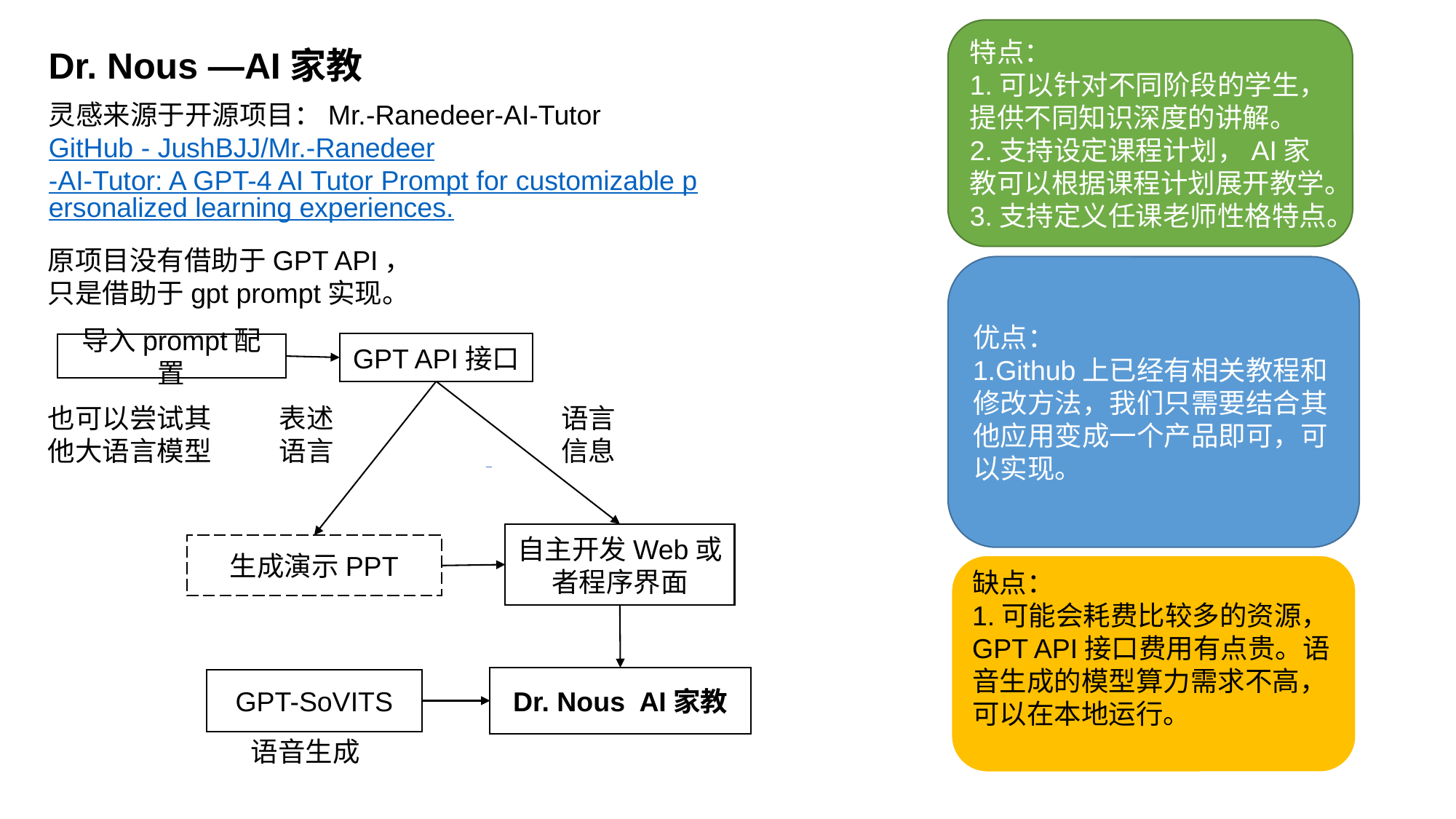

特点：
1.可以针对不同阶段的学生，提供不同知识深度的讲解。
2.支持设定课程计划，AI家教可以根据课程计划展开教学。
3.支持定义任课老师性格特点。
Dr. Nous —AI家教
灵感来源于开源项目：Mr.-Ranedeer-AI-Tutor
GitHub - JushBJJ/Mr.-Ranedeer-AI-Tutor: A GPT-4 AI Tutor Prompt for customizable personalized learning experiences.
原项目没有借助于GPT API，只是借助于gpt prompt实现。
优点：
1.Github上已经有相关教程和修改方法，我们只需要结合其他应用变成一个产品即可，可以实现。
GPT API接口
导入prompt配置
也可以尝试其他大语言模型
表述语言
语言信息
自主开发Web或者程序界面
生成演示PPT
缺点：
1.可能会耗费比较多的资源，GPT API接口费用有点贵。语音生成的模型算力需求不高，可以在本地运行。

Dr. Nous  AI家教
GPT-SoVITS
语音生成